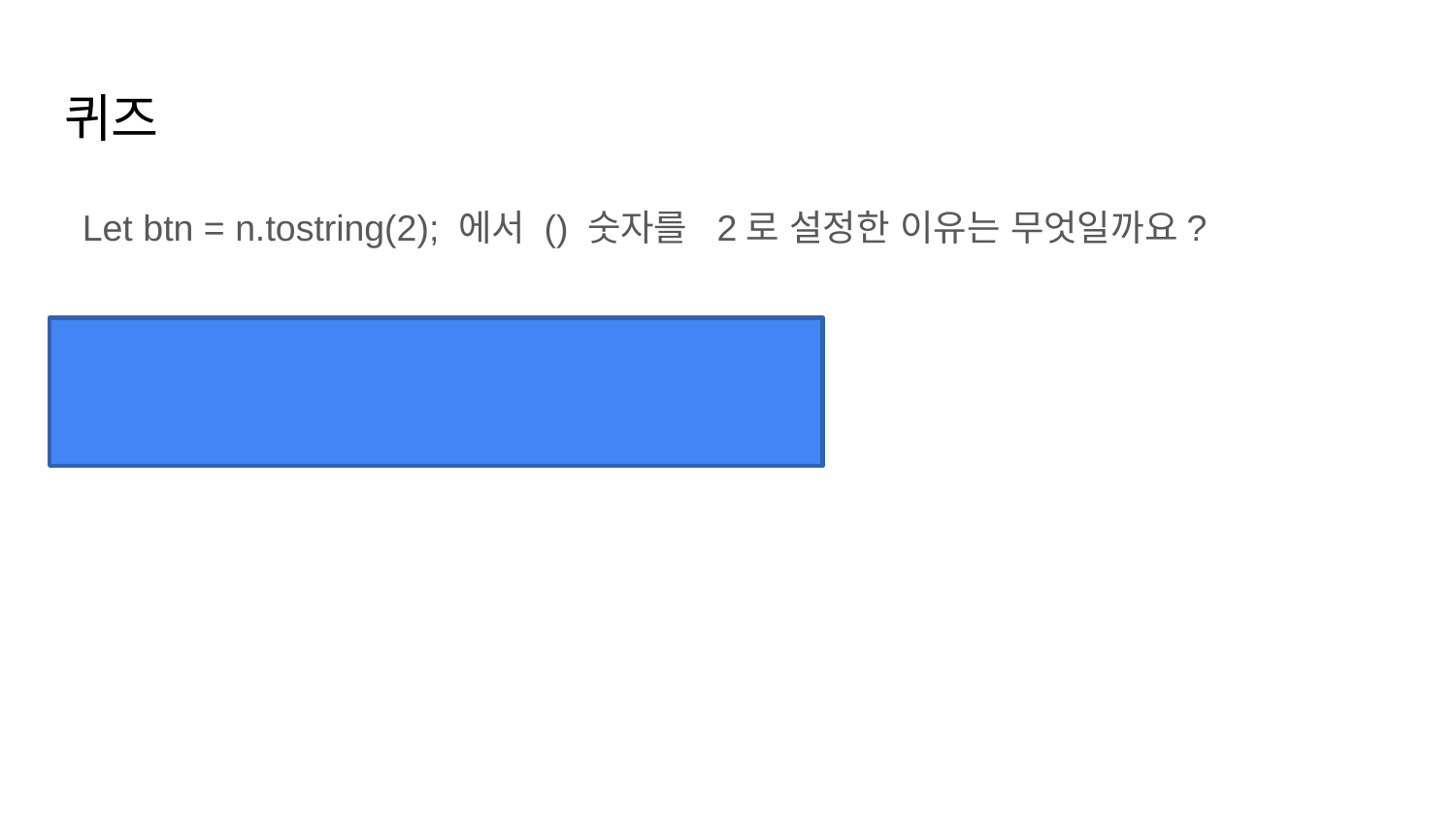

# 퀴즈
Let btn = n.tostring(2); 에서 () 숫자를  2로 설정한 이유는 무엇일까요?

답: n을 2진수로 변환하기 위해서이다